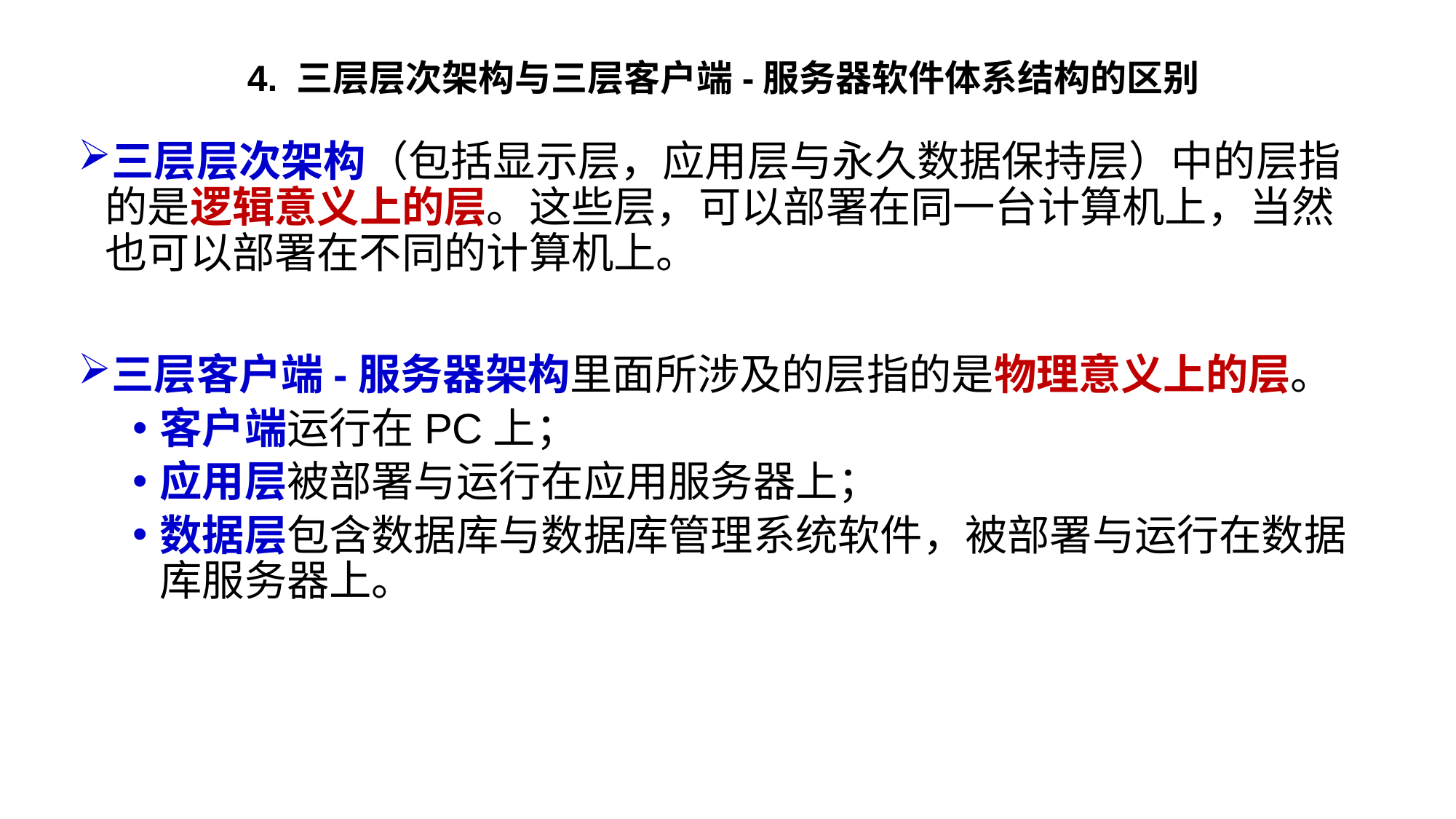

# 4. 三层层次架构与三层客户端-服务器软件体系结构的区别
三层层次架构（包括显示层，应用层与永久数据保持层）中的层指的是逻辑意义上的层。这些层，可以部署在同一台计算机上，当然也可以部署在不同的计算机上。

三层客户端-服务器架构里面所涉及的层指的是物理意义上的层。
客户端运行在PC上；
应用层被部署与运行在应用服务器上；
数据层包含数据库与数据库管理系统软件，被部署与运行在数据库服务器上。